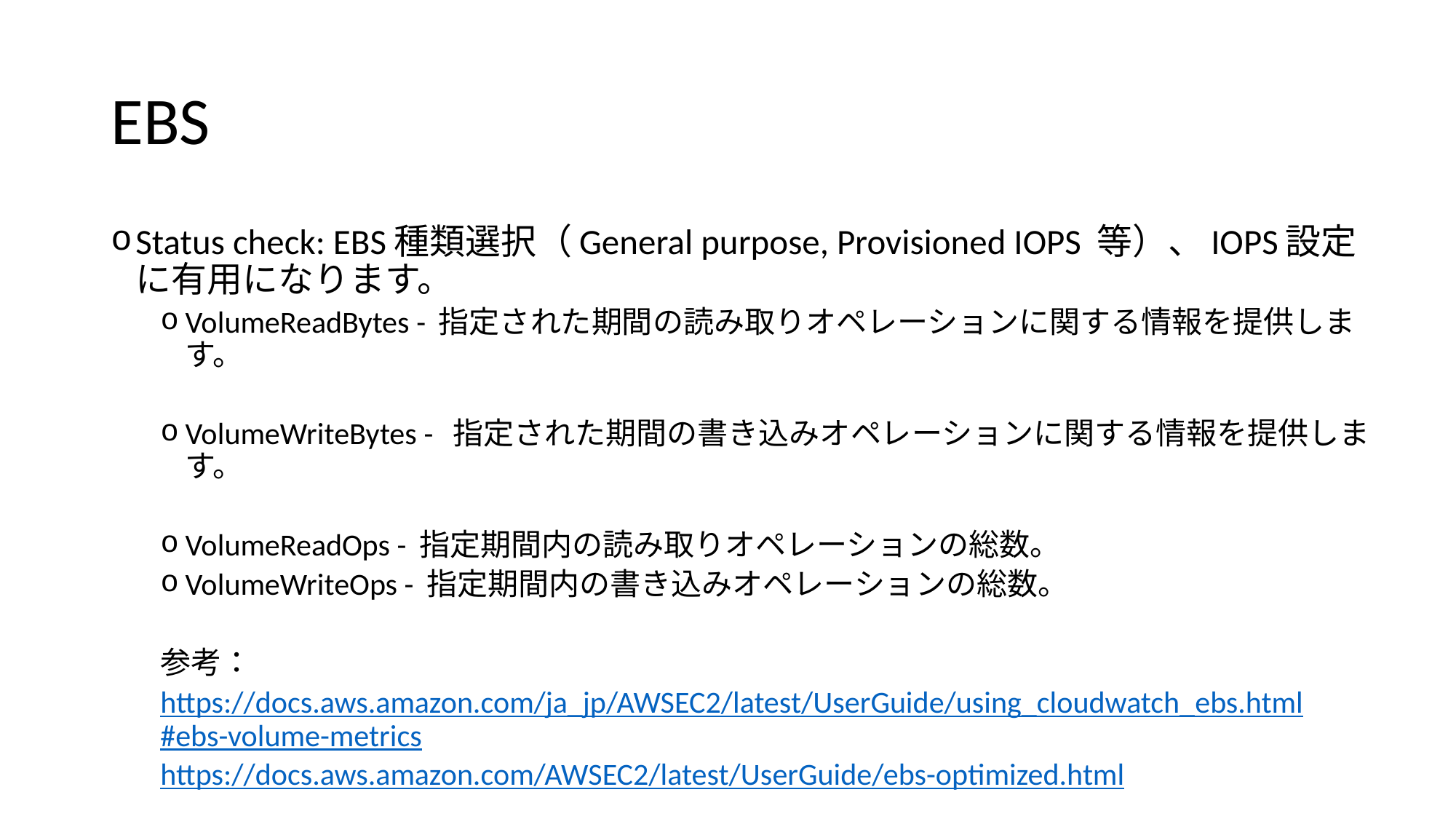

# EBS
Status check: EBS種類選択（General purpose, Provisioned IOPS 等）、IOPS設定に有用になります。
VolumeReadBytes - 指定された期間の読み取りオペレーションに関する情報を提供します。

VolumeWriteBytes -  指定された期間の書き込みオペレーションに関する情報を提供します。

VolumeReadOps - 指定期間内の読み取りオペレーションの総数。
VolumeWriteOps - 指定期間内の書き込みオペレーションの総数。

参考：
https://docs.aws.amazon.com/ja_jp/AWSEC2/latest/UserGuide/using_cloudwatch_ebs.html#ebs-volume-metrics
https://docs.aws.amazon.com/AWSEC2/latest/UserGuide/ebs-optimized.html